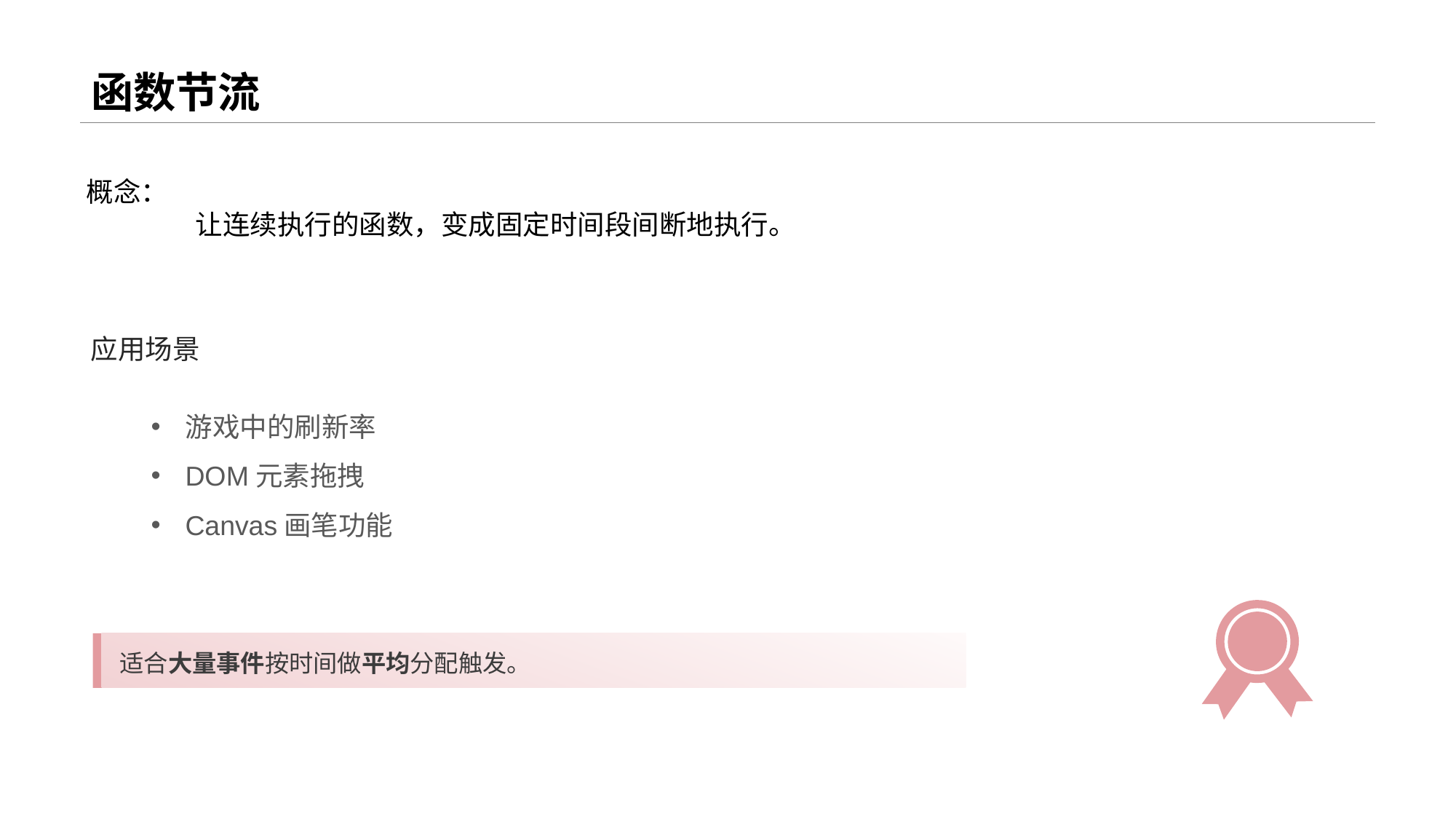

# 函数节流
概念：
	让连续执行的函数，变成固定时间段间断地执行。
应用场景
游戏中的刷新率
DOM元素拖拽
Canvas画笔功能

适合大量事件按时间做平均分配触发。
9